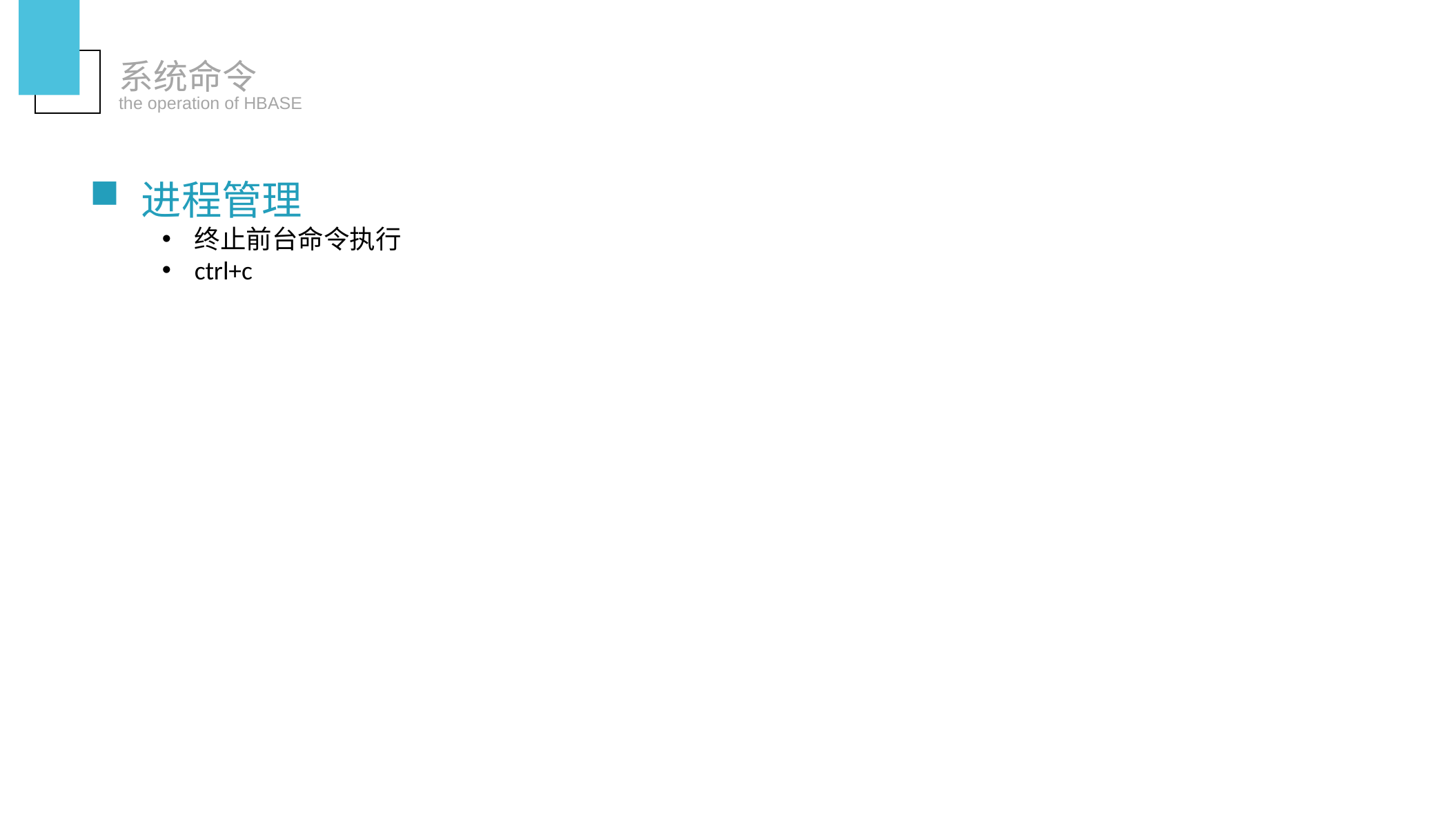

系统命令
the operation of HBASE

进程管理
终止前台命令执行
ctrl+c